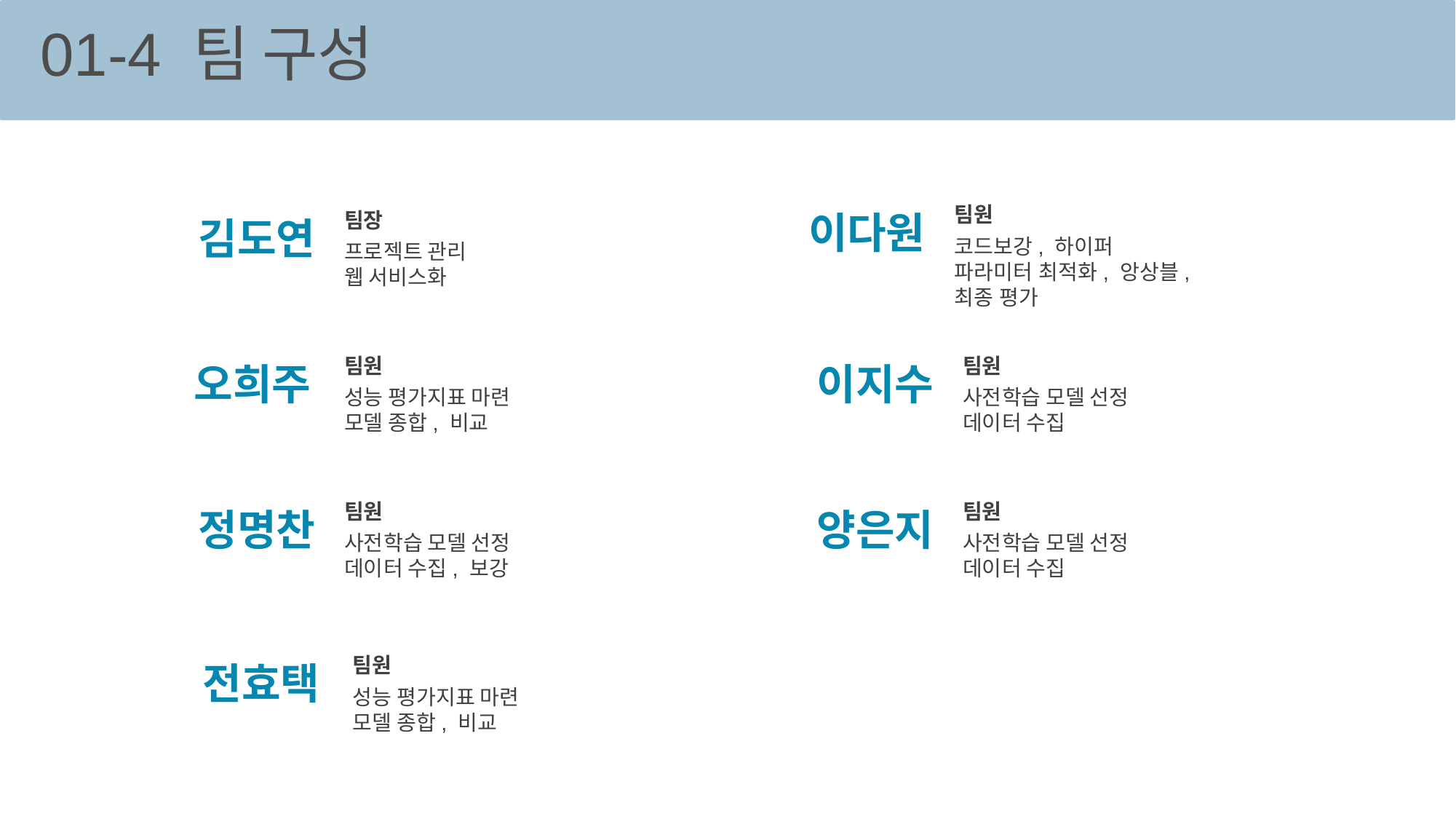

01-4 팀 구성
팀원
코드보강, 하이퍼 파라미터 최적화, 앙상블, 최종 평가

이다원
팀장
프로젝트 관리
웹 서비스화

김도연
팀원
성능 평가지표 마련
모델 종합, 비교

팀원
사전학습 모델 선정
데이터 수집

오희주
이지수
팀원
사전학습 모델 선정
데이터 수집, 보강

팀원
사전학습 모델 선정
데이터 수집

정명찬
양은지
팀원
성능 평가지표 마련
모델 종합, 비교

전효택